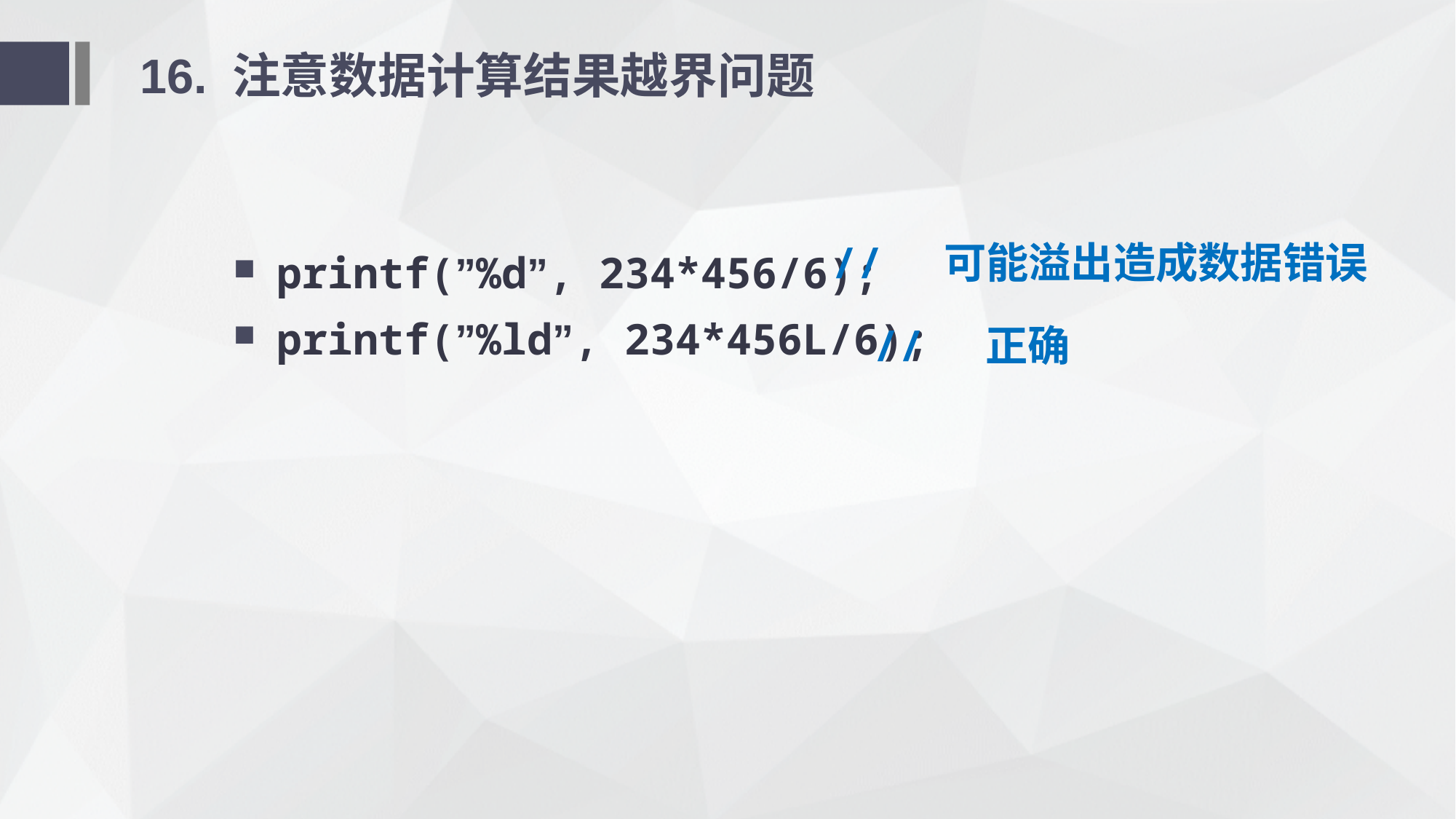

# 16. 注意数据计算结果越界问题
 //  可能溢出造成数据错误
printf(”%d”, 234*456/6);
printf(”%ld”, 234*456L/6);
//  正确